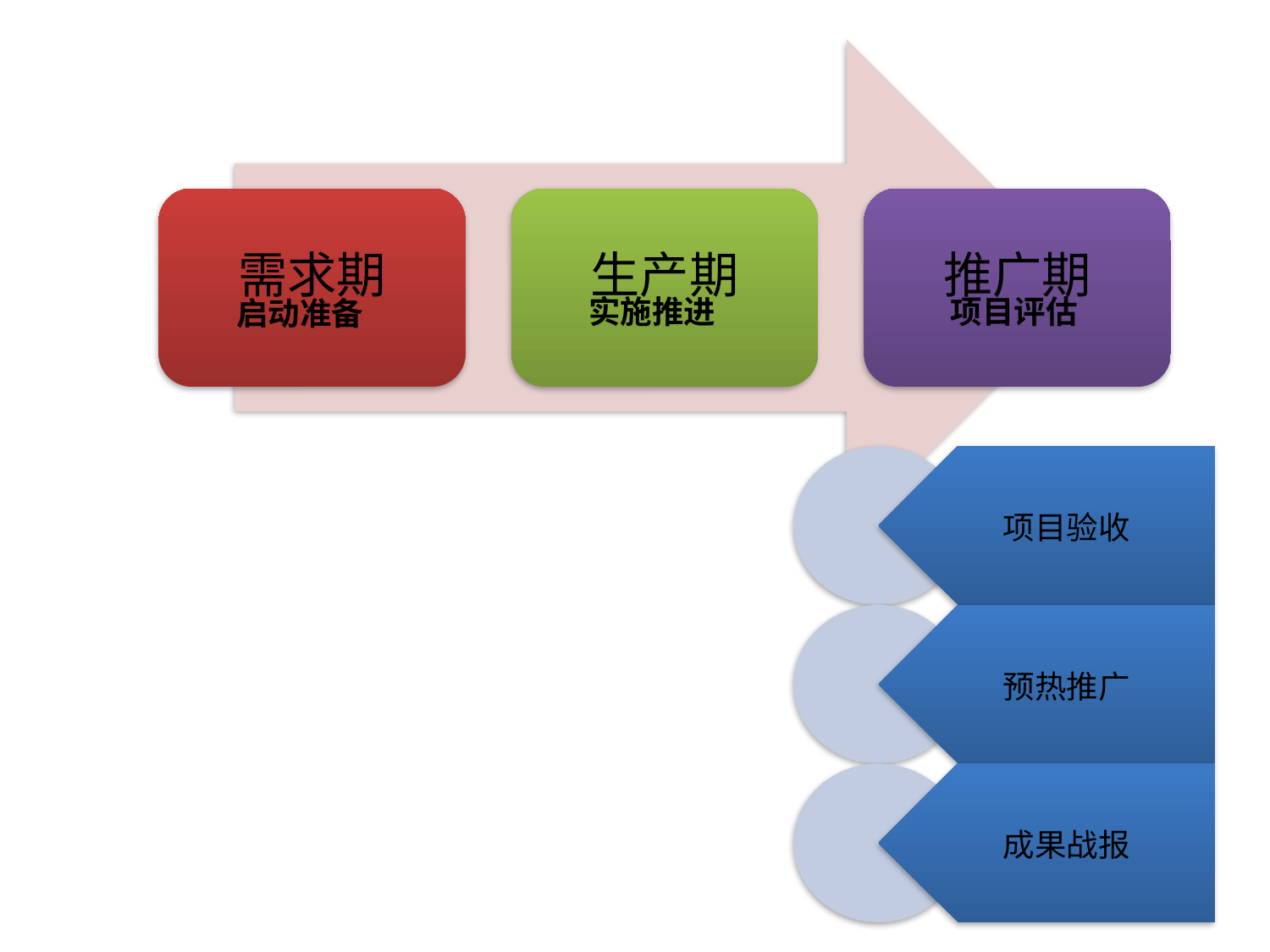

需求期
推广期
生产期
实施推进
项目评估
启动准备
项目验收
预热推广
成果战报